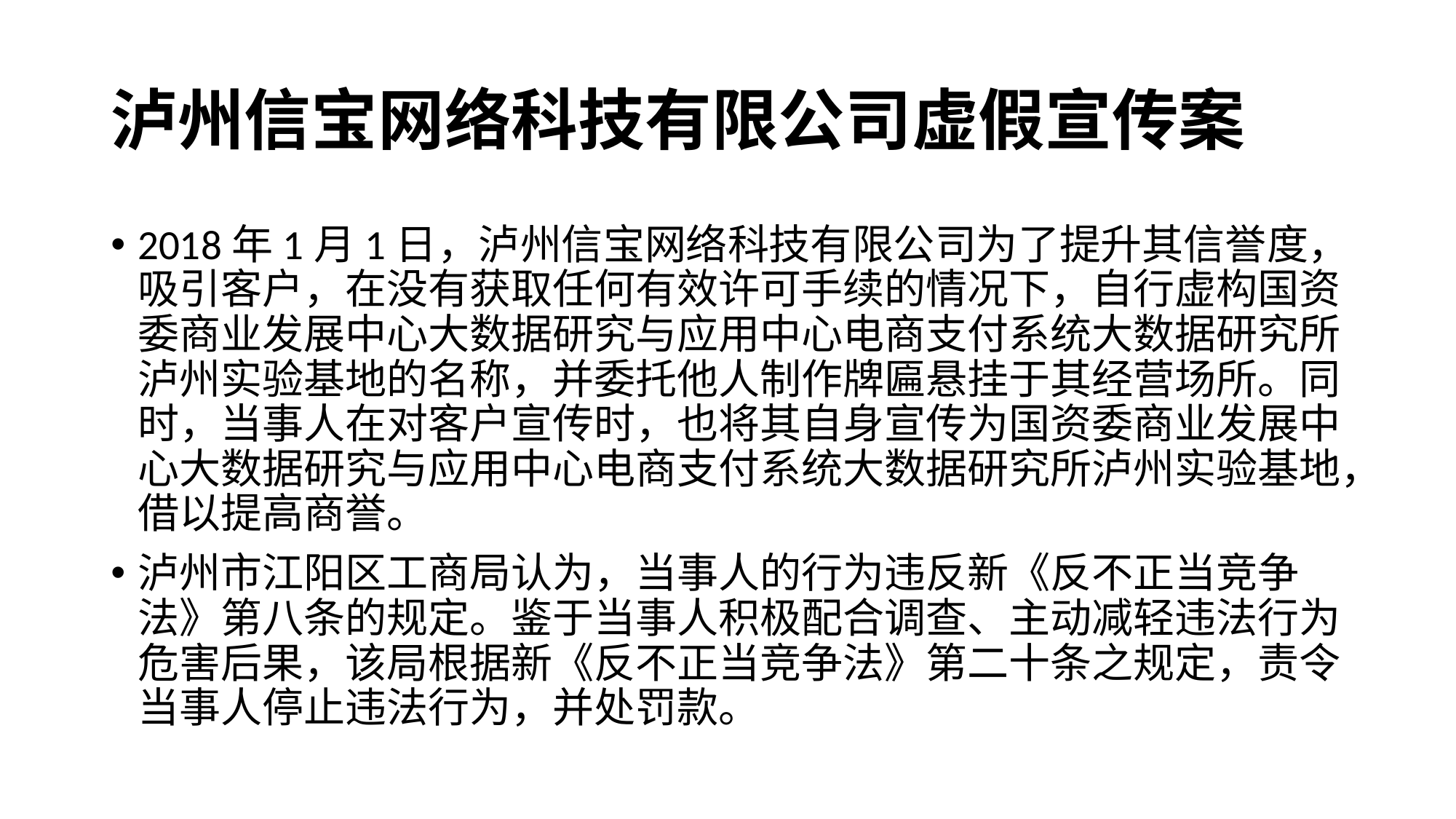

# 泸州信宝网络科技有限公司虚假宣传案
2018年1月1日，泸州信宝网络科技有限公司为了提升其信誉度，吸引客户，在没有获取任何有效许可手续的情况下，自行虚构国资委商业发展中心大数据研究与应用中心电商支付系统大数据研究所泸州实验基地的名称，并委托他人制作牌匾悬挂于其经营场所。同时，当事人在对客户宣传时，也将其自身宣传为国资委商业发展中心大数据研究与应用中心电商支付系统大数据研究所泸州实验基地，借以提高商誉。
泸州市江阳区工商局认为，当事人的行为违反新《反不正当竞争法》第八条的规定。鉴于当事人积极配合调查、主动减轻违法行为危害后果，该局根据新《反不正当竞争法》第二十条之规定，责令当事人停止违法行为，并处罚款。